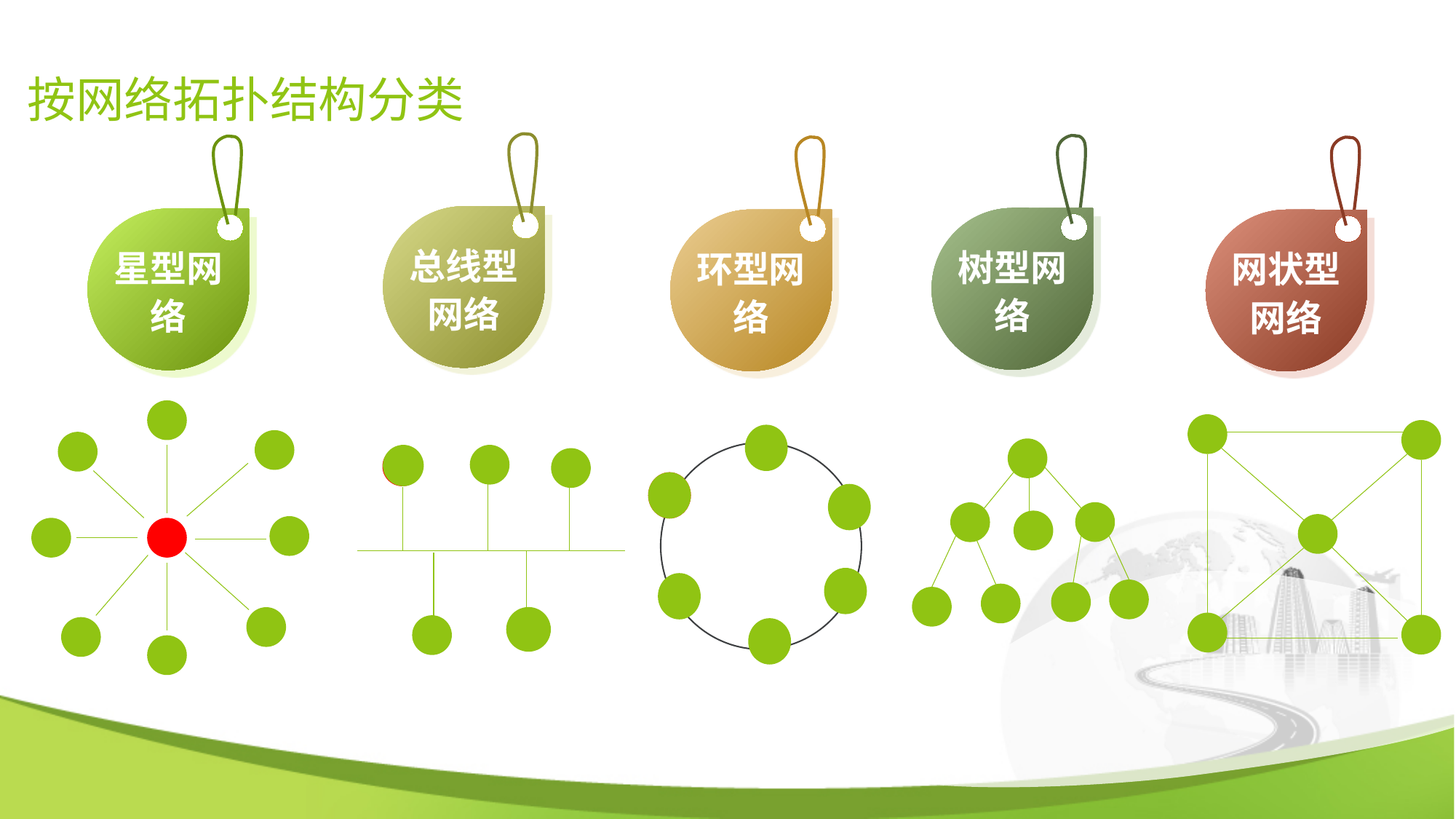

# 按网络拓扑结构分类

总线型网络
树型网络
星型网络
环型网络
网状型网络